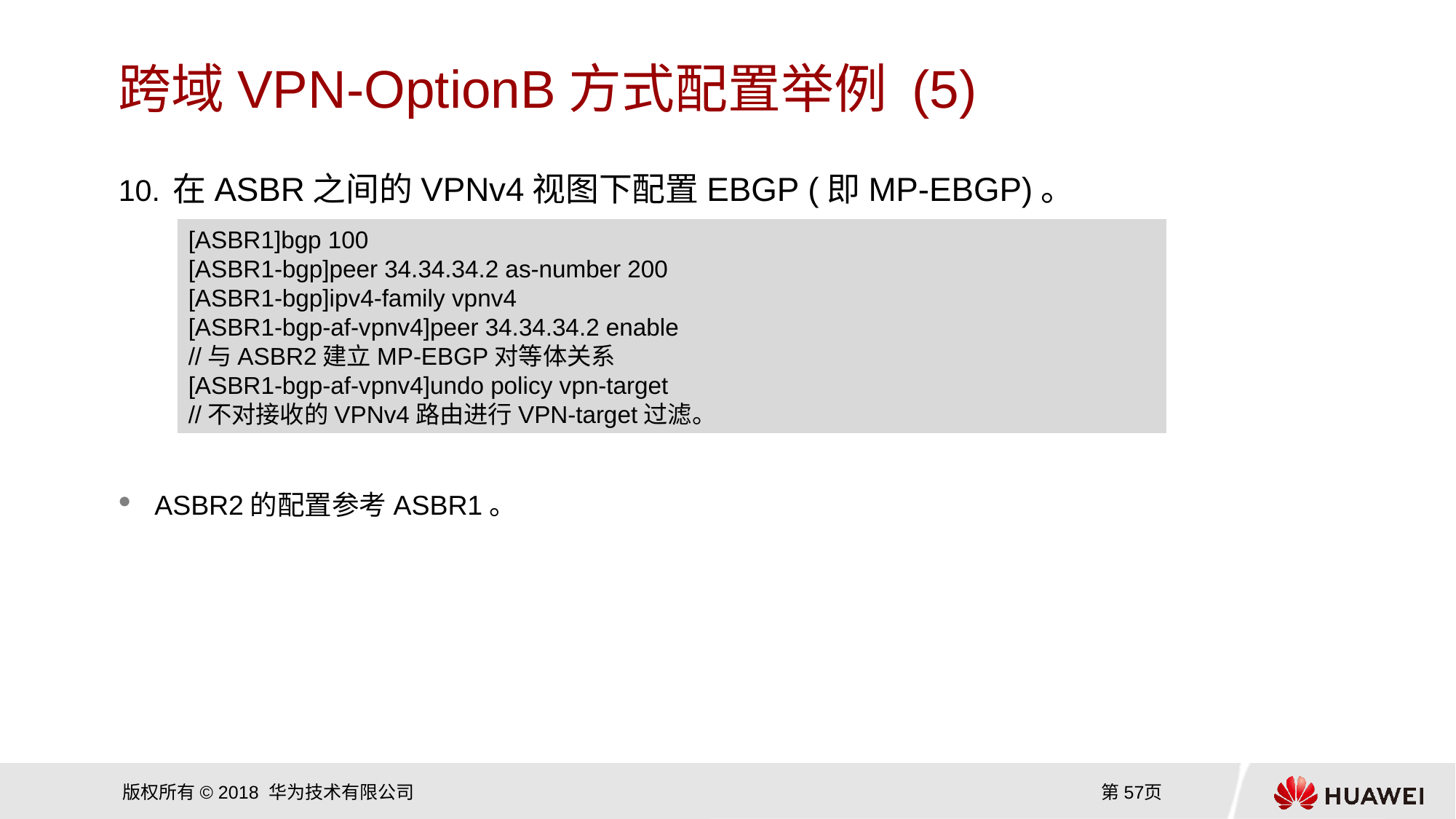

# 跨域VPN-OptionB方式配置举例 (5)
在ASBR之间的VPNv4视图下配置EBGP (即MP-EBGP)。

[ASBR1]bgp 100
[ASBR1-bgp]peer 34.34.34.2 as-number 200
[ASBR1-bgp]ipv4-family vpnv4
[ASBR1-bgp-af-vpnv4]peer 34.34.34.2 enable
//与ASBR2建立MP-EBGP对等体关系
[ASBR1-bgp-af-vpnv4]undo policy vpn-target
//不对接收的VPNv4路由进行VPN-target过滤。
ASBR2的配置参考ASBR1。